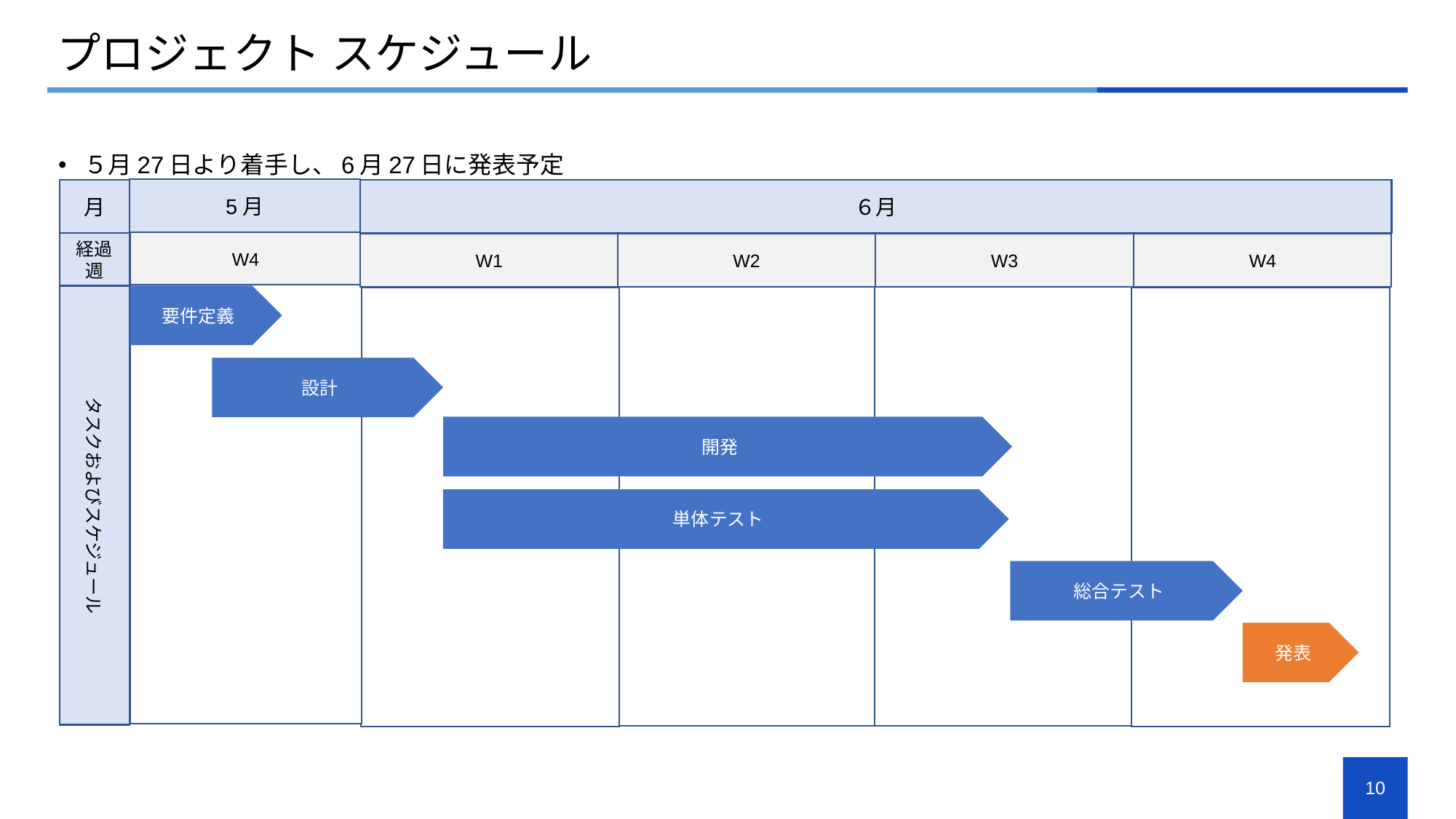

プロジェクト スケジュール
５月27日より着手し、6月27日に発表予定
5月
月
６月
W4
経過週
W3
W4
W1
W2

要件定義
タスクおよびスケジュール

設計
開発
単体テスト
総合テスト
発表
10